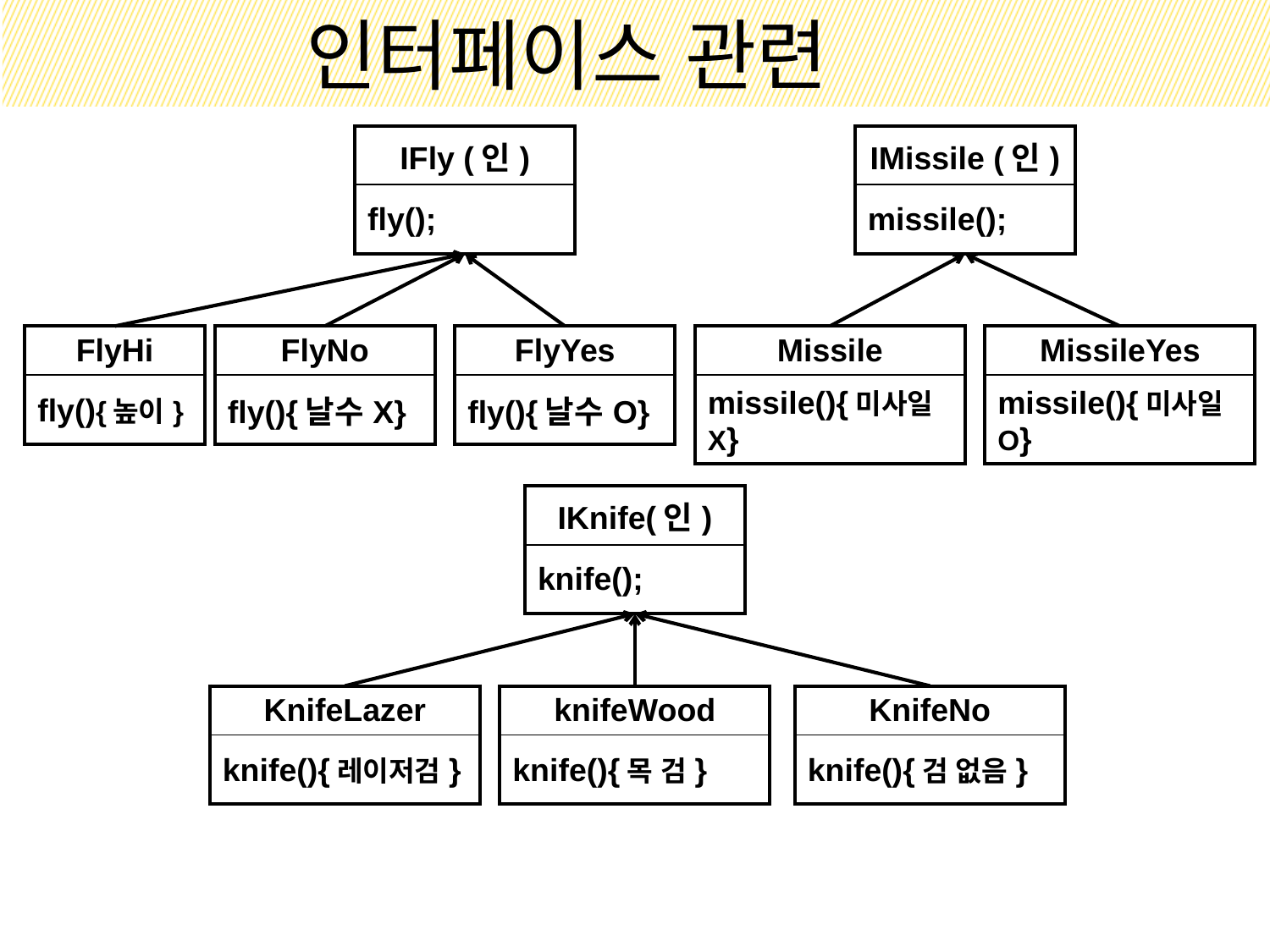

# 인터페이스 관련
| IFly (인) |
| --- |
| fly(); |
| IMissile (인) |
| --- |
| missile(); |
| FlyHi |
| --- |
| fly(){높이} |
| FlyNo |
| --- |
| fly(){날수X} |
| FlyYes |
| --- |
| fly(){날수O} |
| Missile |
| --- |
| missile(){미사일X} |
| MissileYes |
| --- |
| missile(){미사일O} |
| IKnife(인) |
| --- |
| knife(); |
| KnifeLazer |
| --- |
| knife(){레이저검} |
| knifeWood |
| --- |
| knife(){목 검} |
| KnifeNo |
| --- |
| knife(){검 없음} |